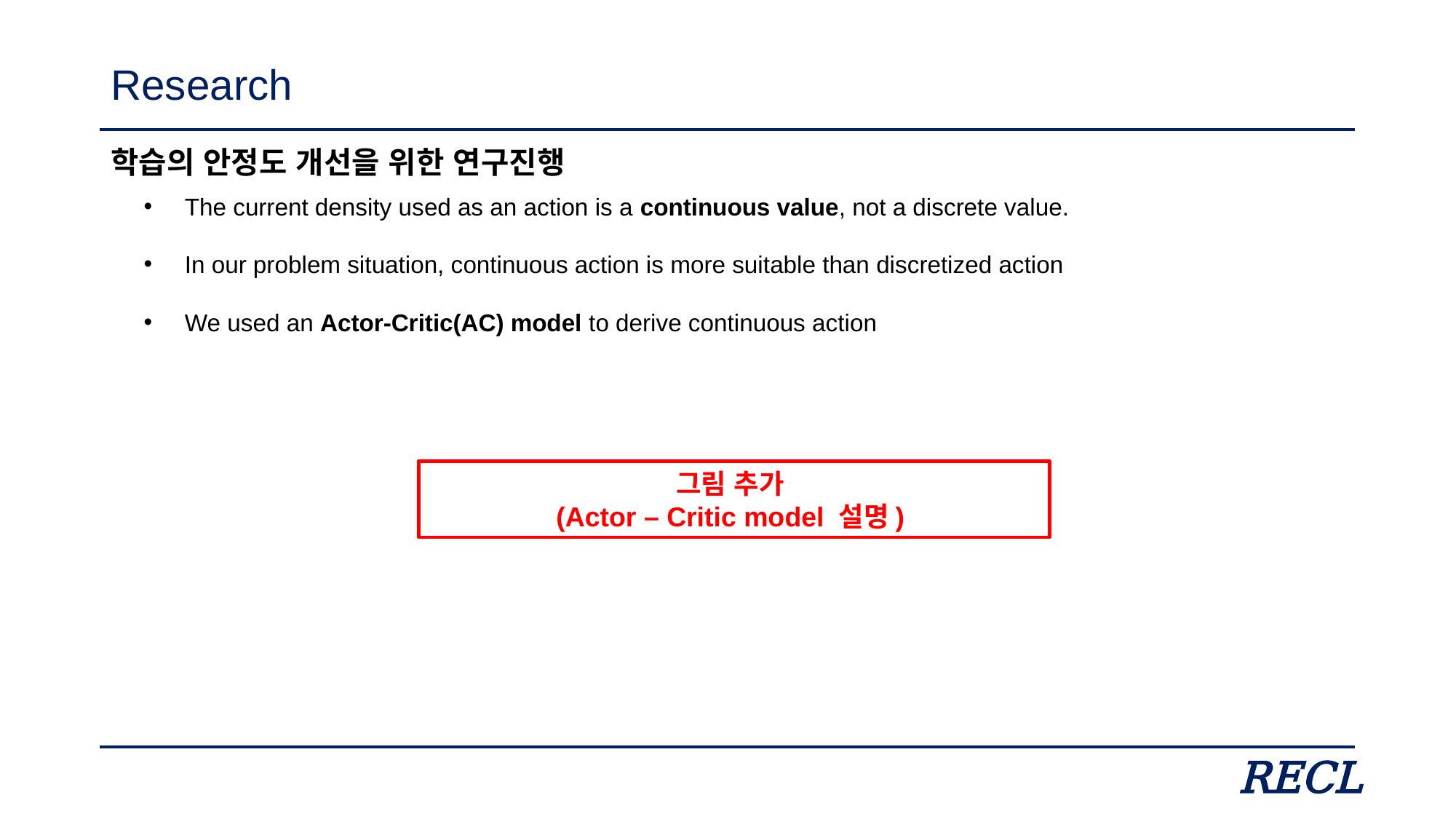

# Research
학습의 안정도 개선을 위한 연구진행

The current density used as an action is a continuous value, not a discrete value.

In our problem situation, continuous action is more suitable than discretized action

We used an Actor-Critic(AC) model to derive continuous action

그림 추가
(Actor – Critic model 설명)
RECL